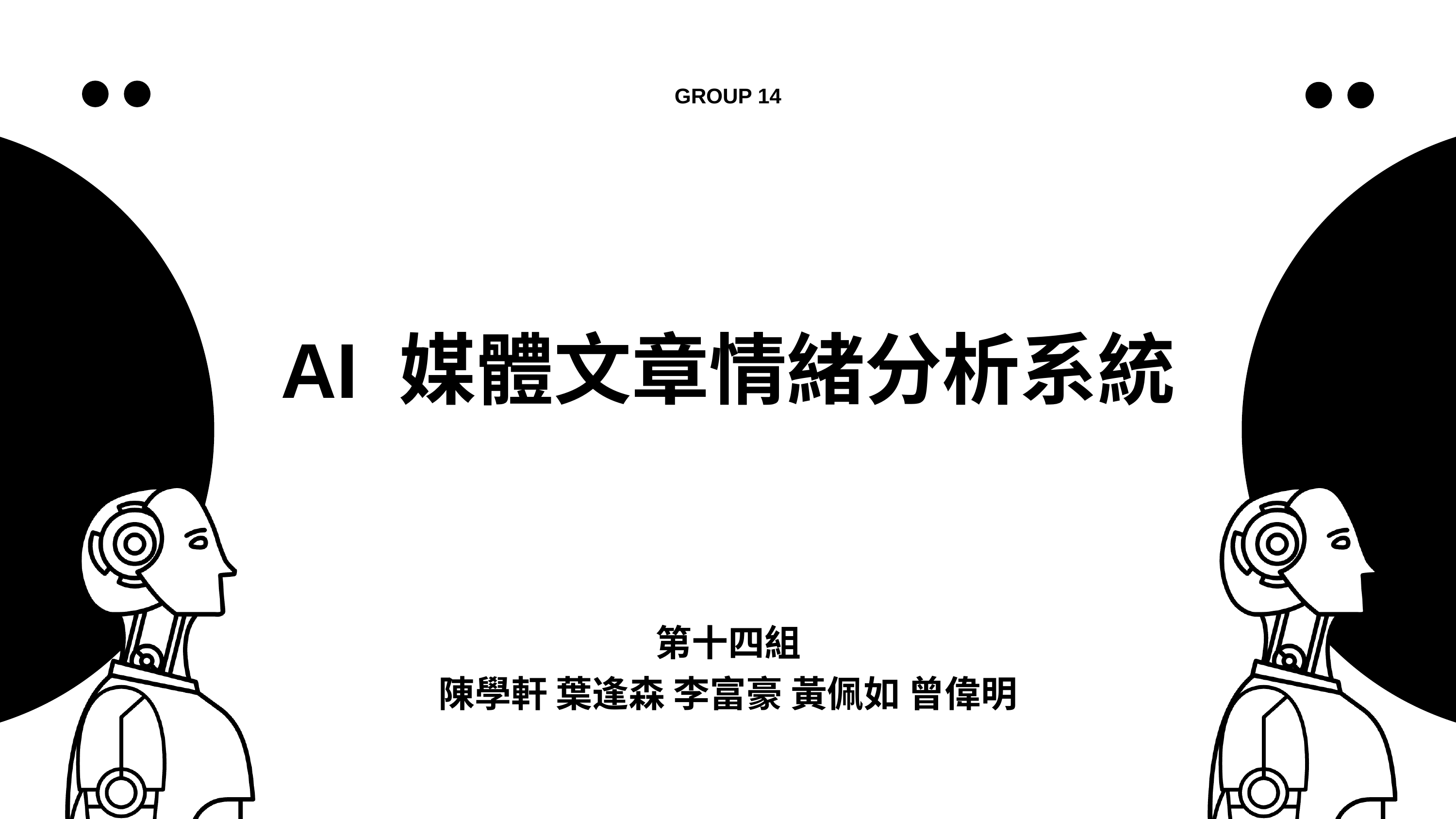

GROUP 14

AI 媒體文章情緒分析系統

第十四組
陳學軒 葉逢森 李富豪 黃佩如 曾偉明